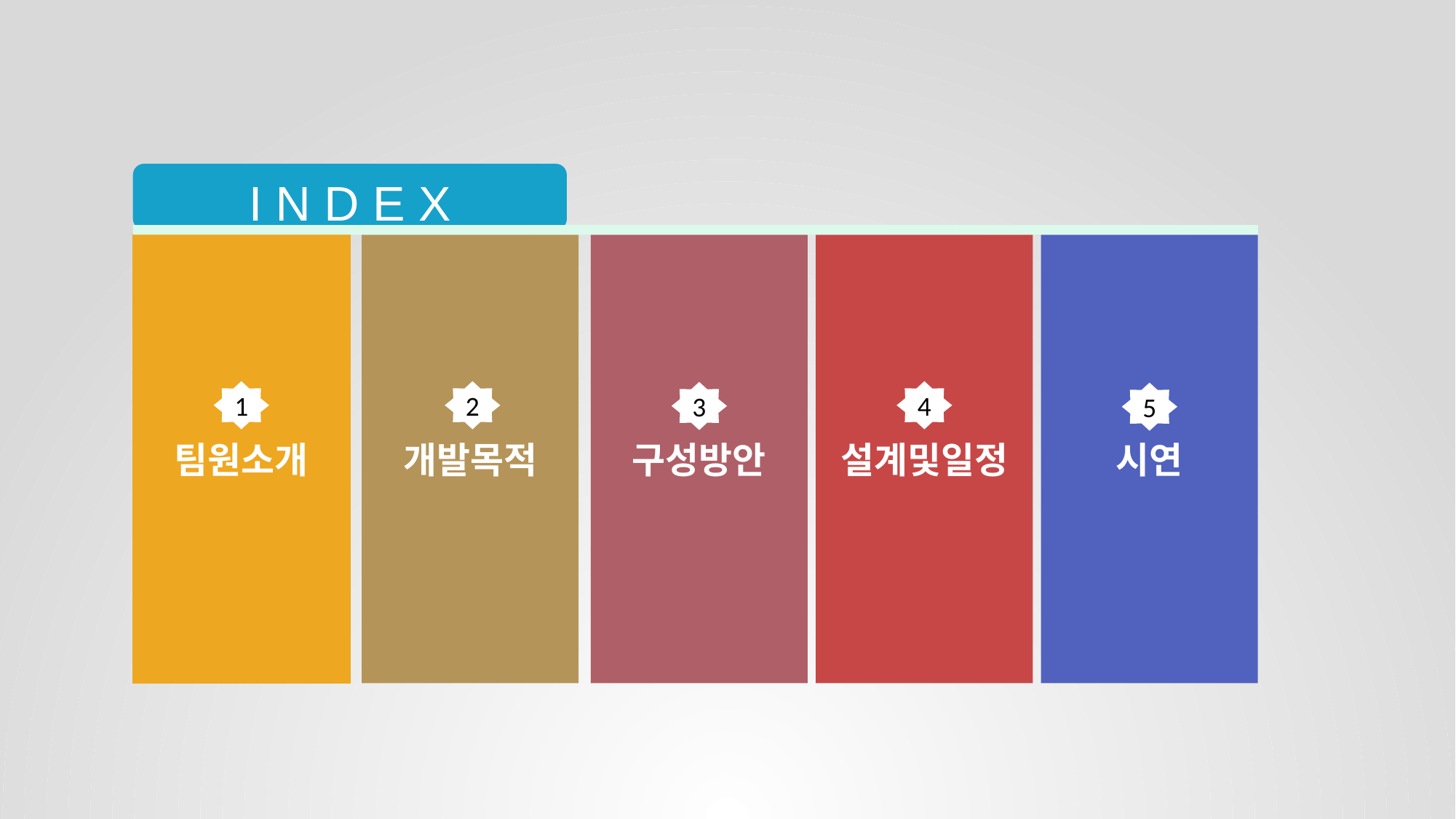

I N D E X

개발목적
구성방안
설계및일정
시연
팀원소개
1
2
4
3
5